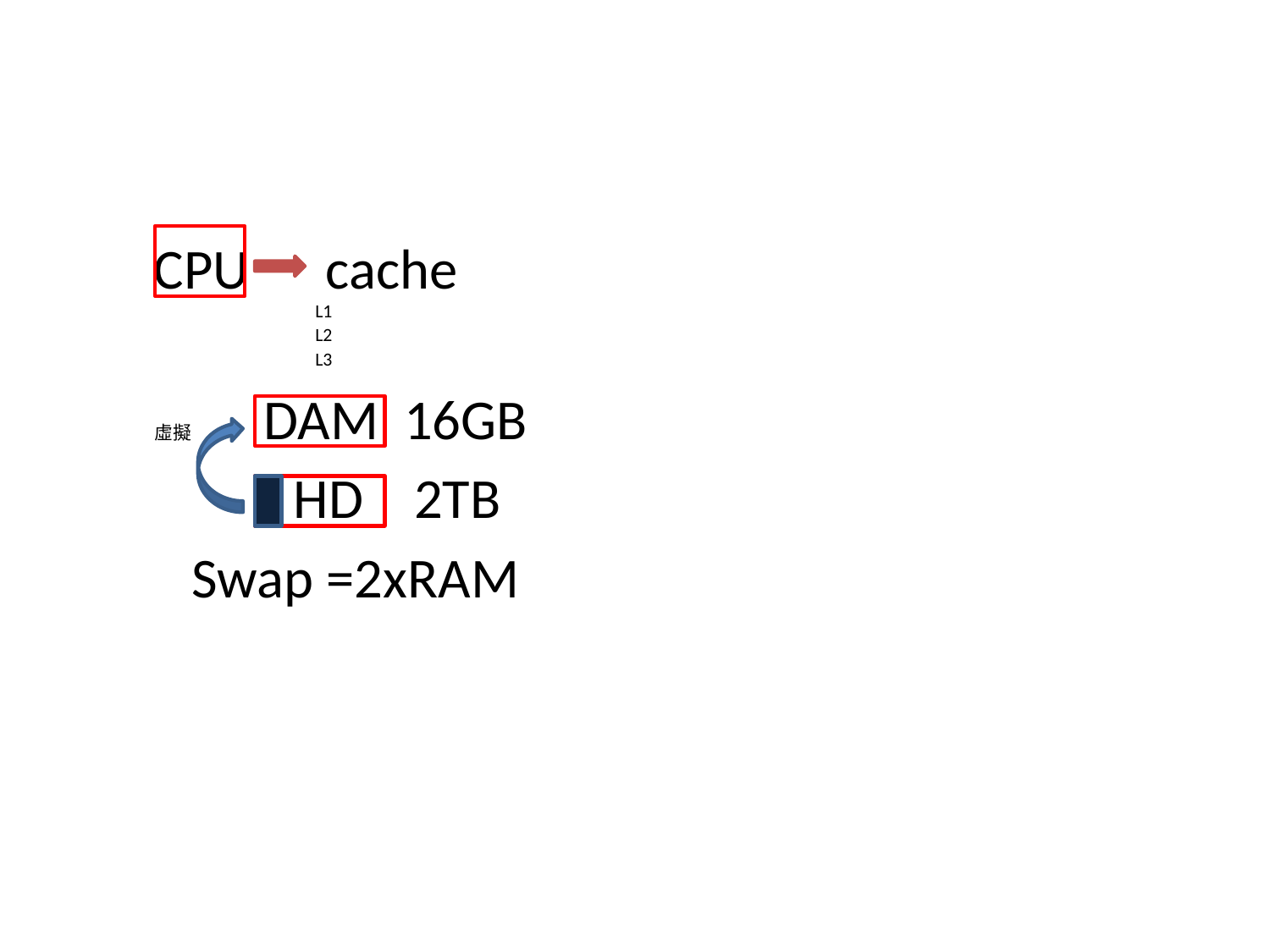

#
      CPU      cache
                                 L1
                                 L2
                                 L3
                  虛擬                 DAM  16GB
                 HD    2TB
         Swap =2xRAM